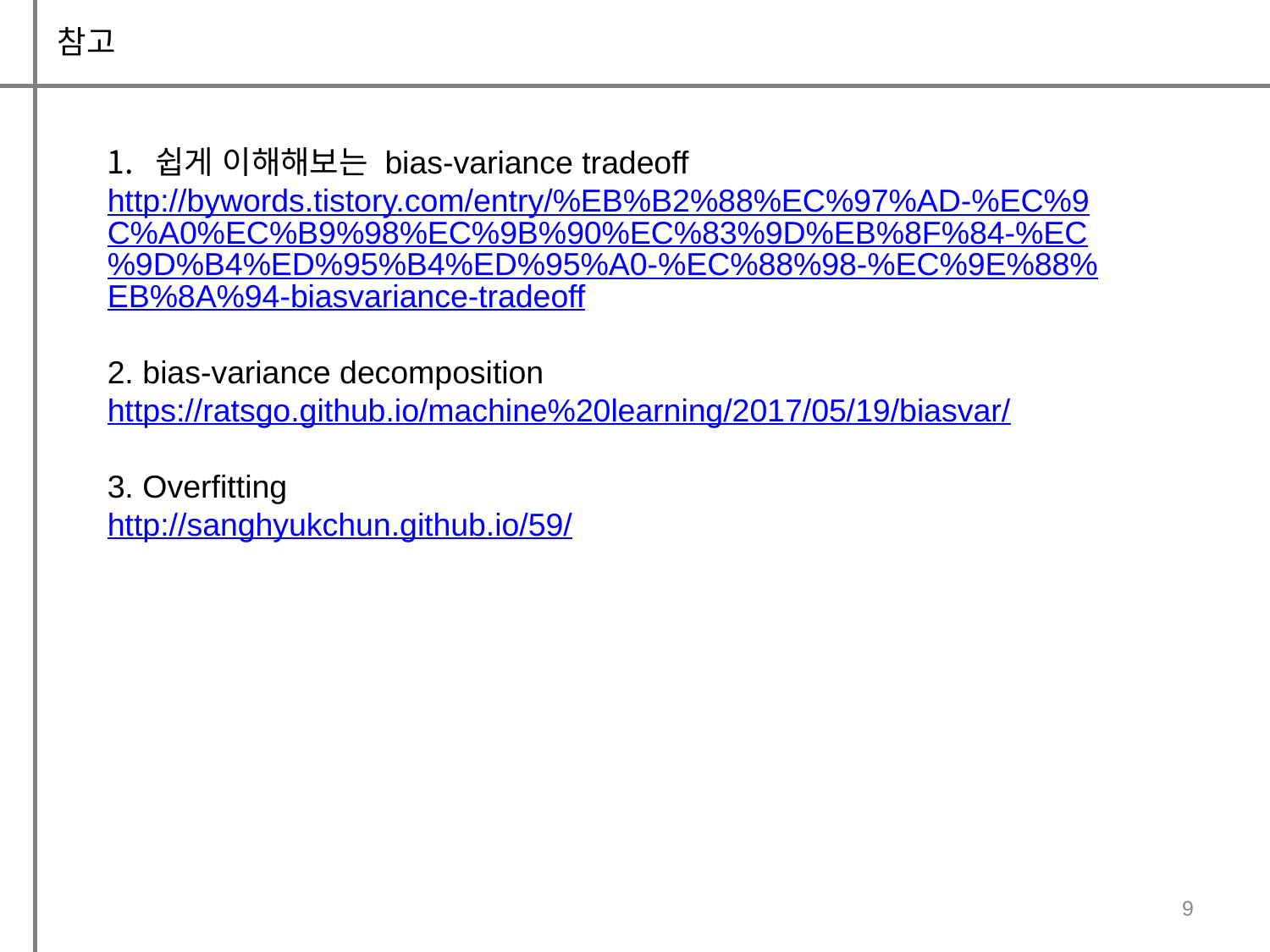

참고
쉽게 이해해보는 bias-variance tradeoff
http://bywords.tistory.com/entry/%EB%B2%88%EC%97%AD-%EC%9C%A0%EC%B9%98%EC%9B%90%EC%83%9D%EB%8F%84-%EC%9D%B4%ED%95%B4%ED%95%A0-%EC%88%98-%EC%9E%88%EB%8A%94-biasvariance-tradeoff

2. bias-variance decomposition
https://ratsgo.github.io/machine%20learning/2017/05/19/biasvar/

3. Overfitting
http://sanghyukchun.github.io/59/

9